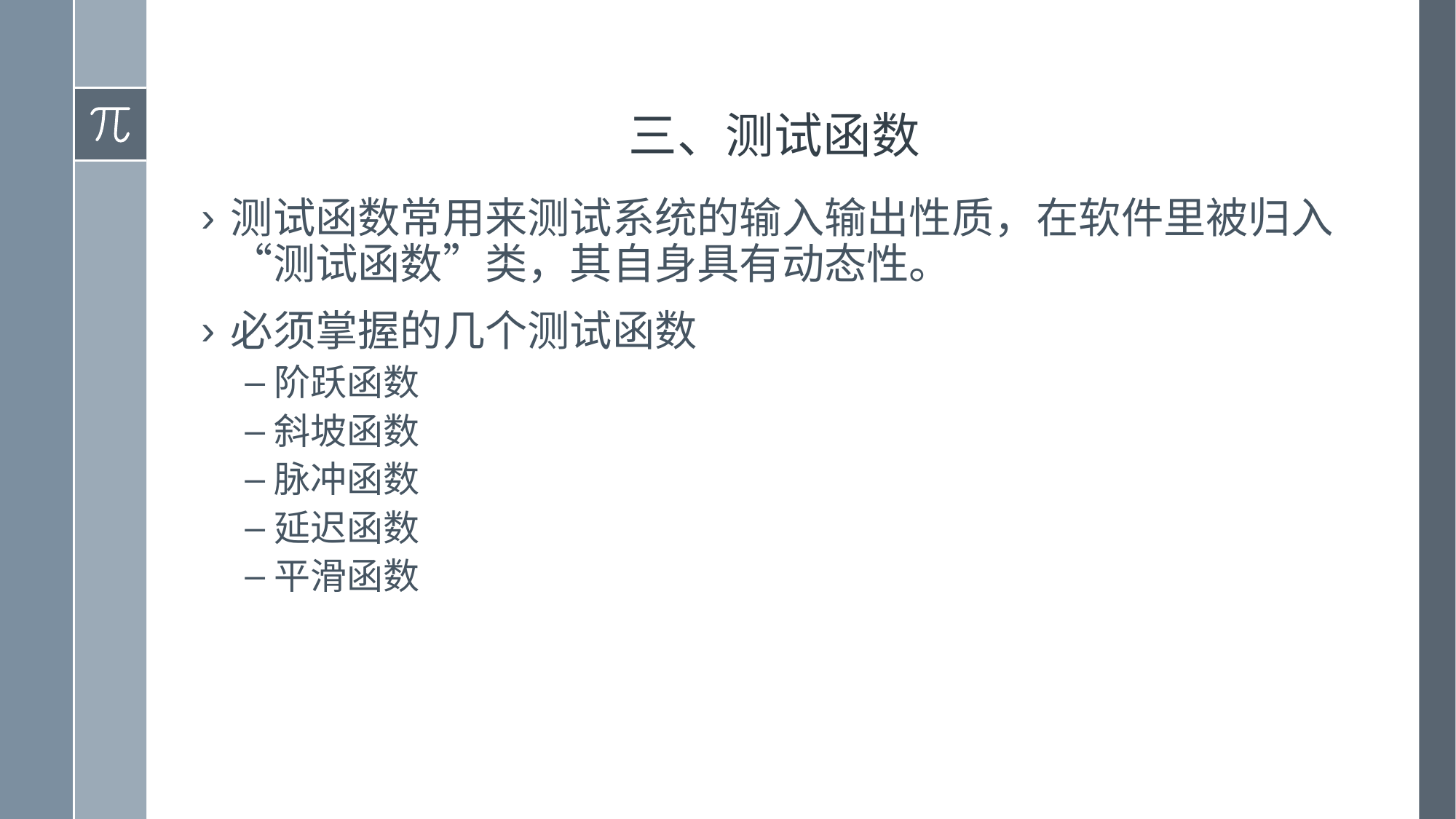

# 三、测试函数
测试函数常用来测试系统的输入输出性质，在软件里被归入“测试函数”类，其自身具有动态性。
必须掌握的几个测试函数
阶跃函数
斜坡函数
脉冲函数
延迟函数
平滑函数